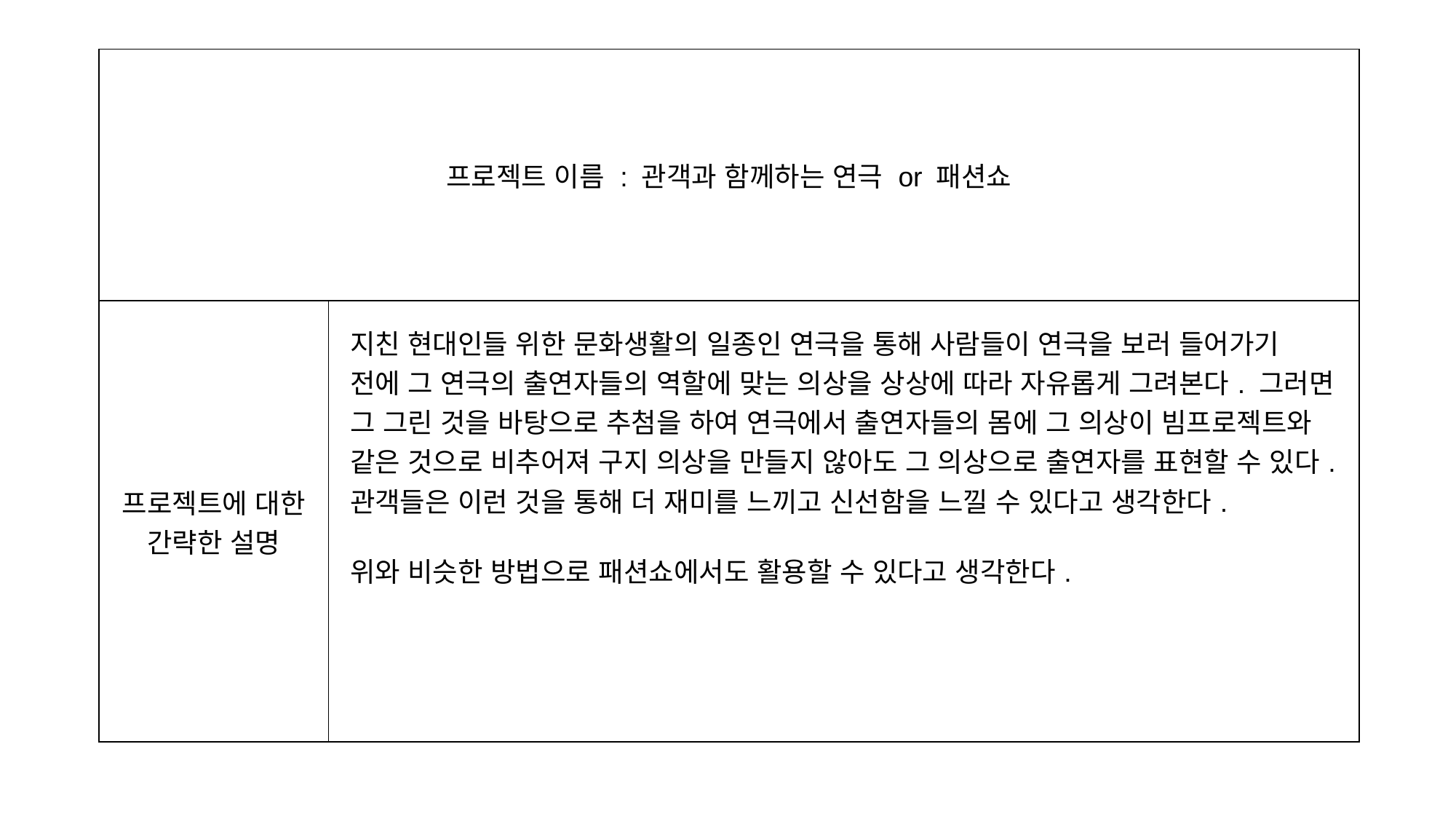

| 프로젝트 이름 : 관객과 함께하는 연극 or 패션쇼 |  |
| --- | --- |
| 프로젝트에 대한 간략한 설명 | 지친 현대인들 위한 문화생활의 일종인 연극을 통해 사람들이 연극을 보러 들어가기 전에 그 연극의 출연자들의 역할에 맞는 의상을 상상에 따라 자유롭게 그려본다. 그러면 그 그린 것을 바탕으로 추첨을 하여 연극에서 출연자들의 몸에 그 의상이 빔프로젝트와 같은 것으로 비추어져 구지 의상을 만들지 않아도 그 의상으로 출연자를 표현할 수 있다. 관객들은 이런 것을 통해 더 재미를 느끼고 신선함을 느낄 수 있다고 생각한다. 위와 비슷한 방법으로 패션쇼에서도 활용할 수 있다고 생각한다. |